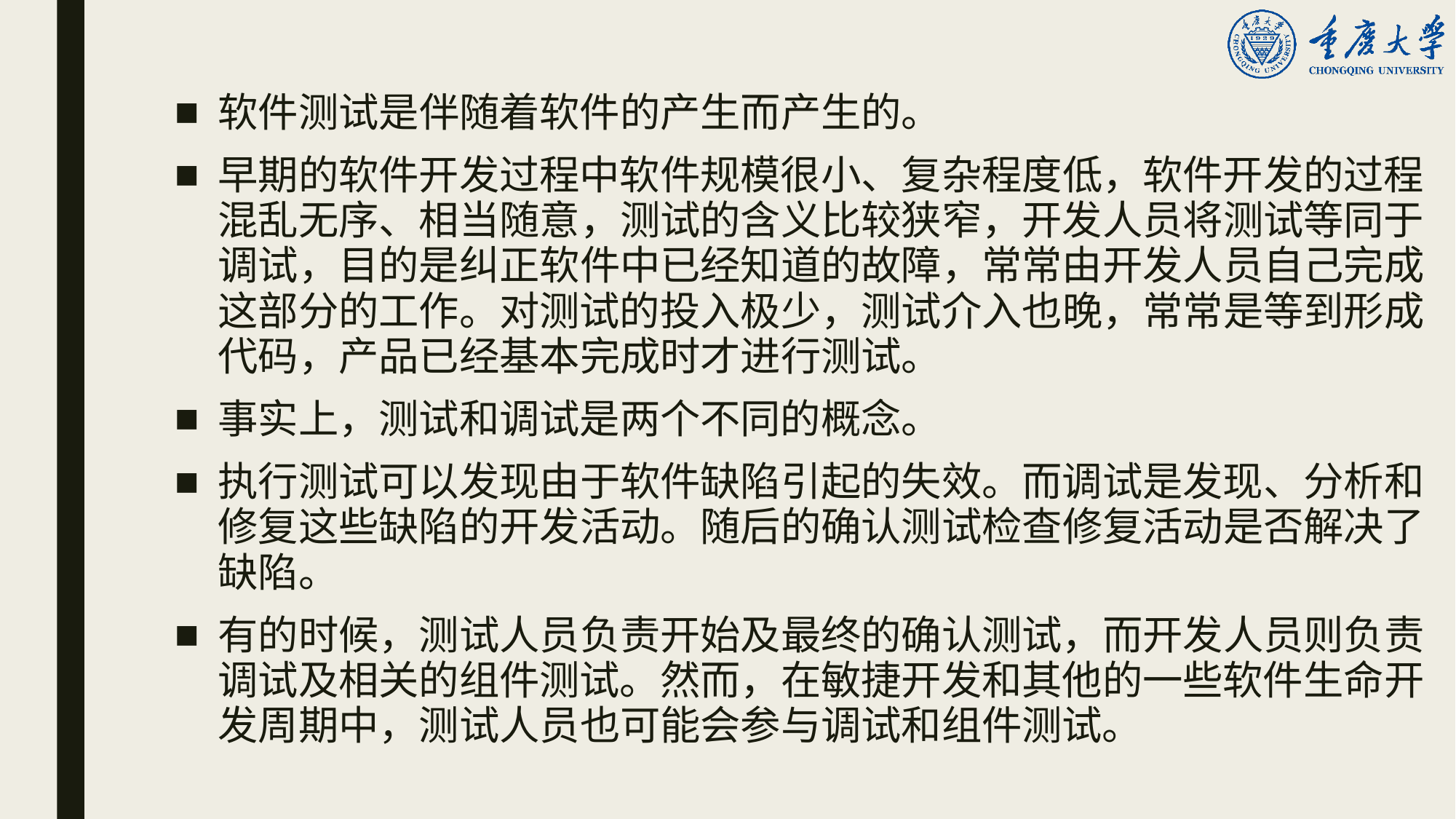

软件测试是伴随着软件的产生而产生的。
早期的软件开发过程中软件规模很小、复杂程度低，软件开发的过程混乱无序、相当随意，测试的含义比较狭窄，开发人员将测试等同于调试，目的是纠正软件中已经知道的故障，常常由开发人员自己完成这部分的工作。对测试的投入极少，测试介入也晚，常常是等到形成代码，产品已经基本完成时才进行测试。
事实上，测试和调试是两个不同的概念。
执行测试可以发现由于软件缺陷引起的失效。而调试是发现、分析和修复这些缺陷的开发活动。随后的确认测试检查修复活动是否解决了缺陷。
有的时候，测试人员负责开始及最终的确认测试，而开发人员则负责调试及相关的组件测试。然而，在敏捷开发和其他的一些软件生命开发周期中，测试人员也可能会参与调试和组件测试。